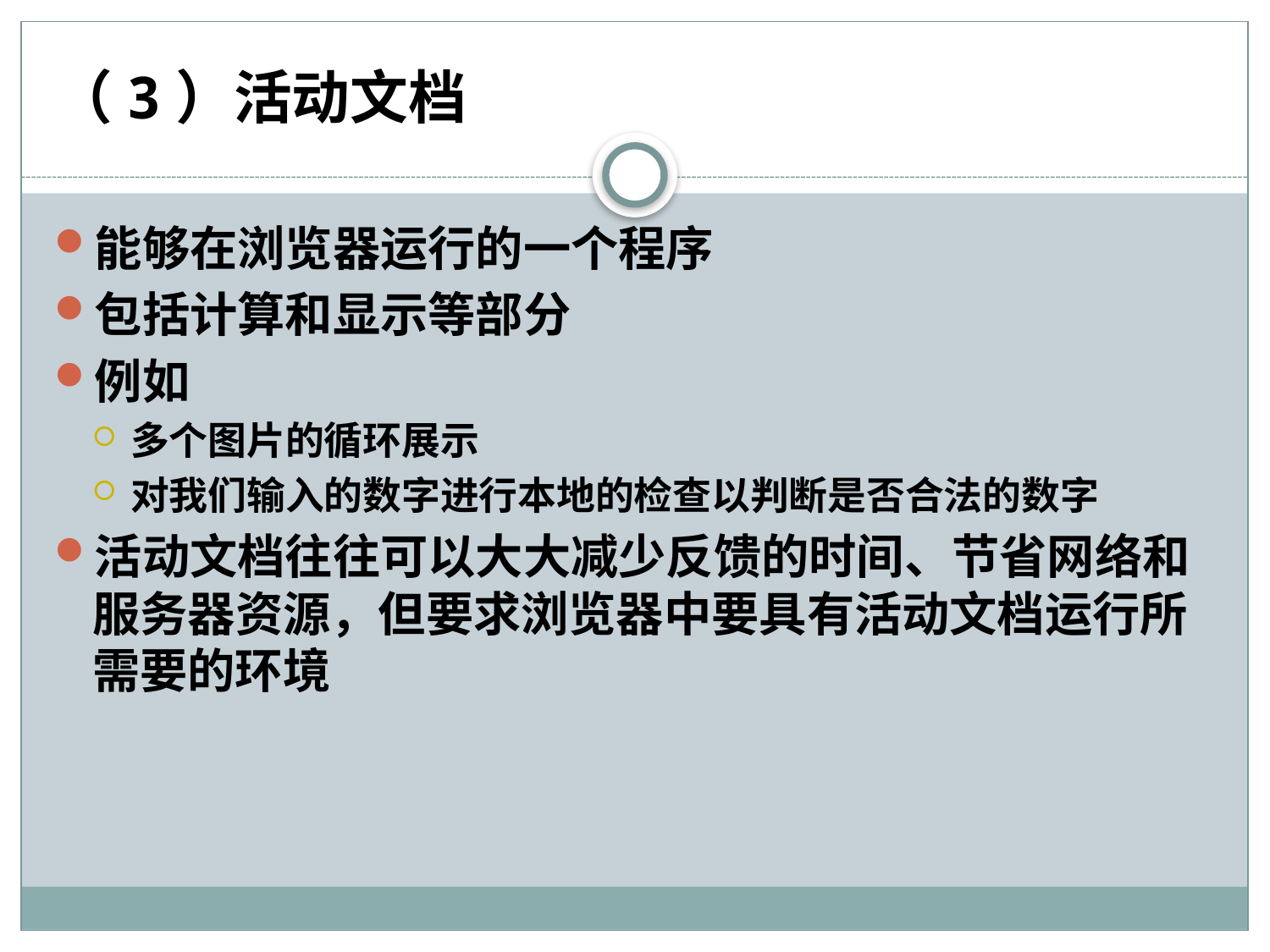

# （3）活动文档
能够在浏览器运行的一个程序
包括计算和显示等部分
例如
多个图片的循环展示
对我们输入的数字进行本地的检查以判断是否合法的数字
活动文档往往可以大大减少反馈的时间、节省网络和服务器资源，但要求浏览器中要具有活动文档运行所需要的环境